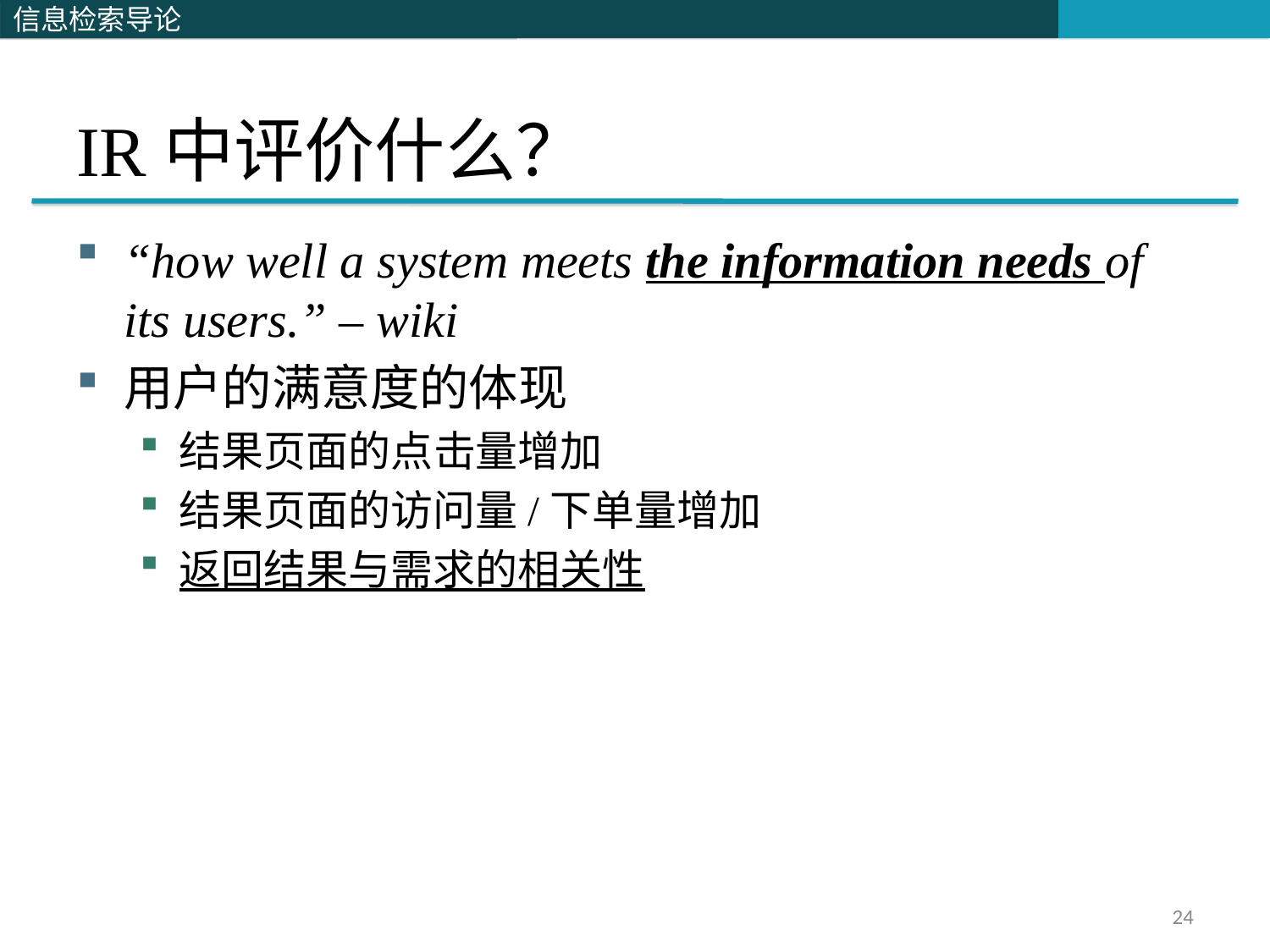

# IR中评价什么？
“how well a system meets the information needs of its users.” – wiki
用户的满意度的体现
结果页面的点击量增加
结果页面的访问量/下单量增加
返回结果与需求的相关性

24